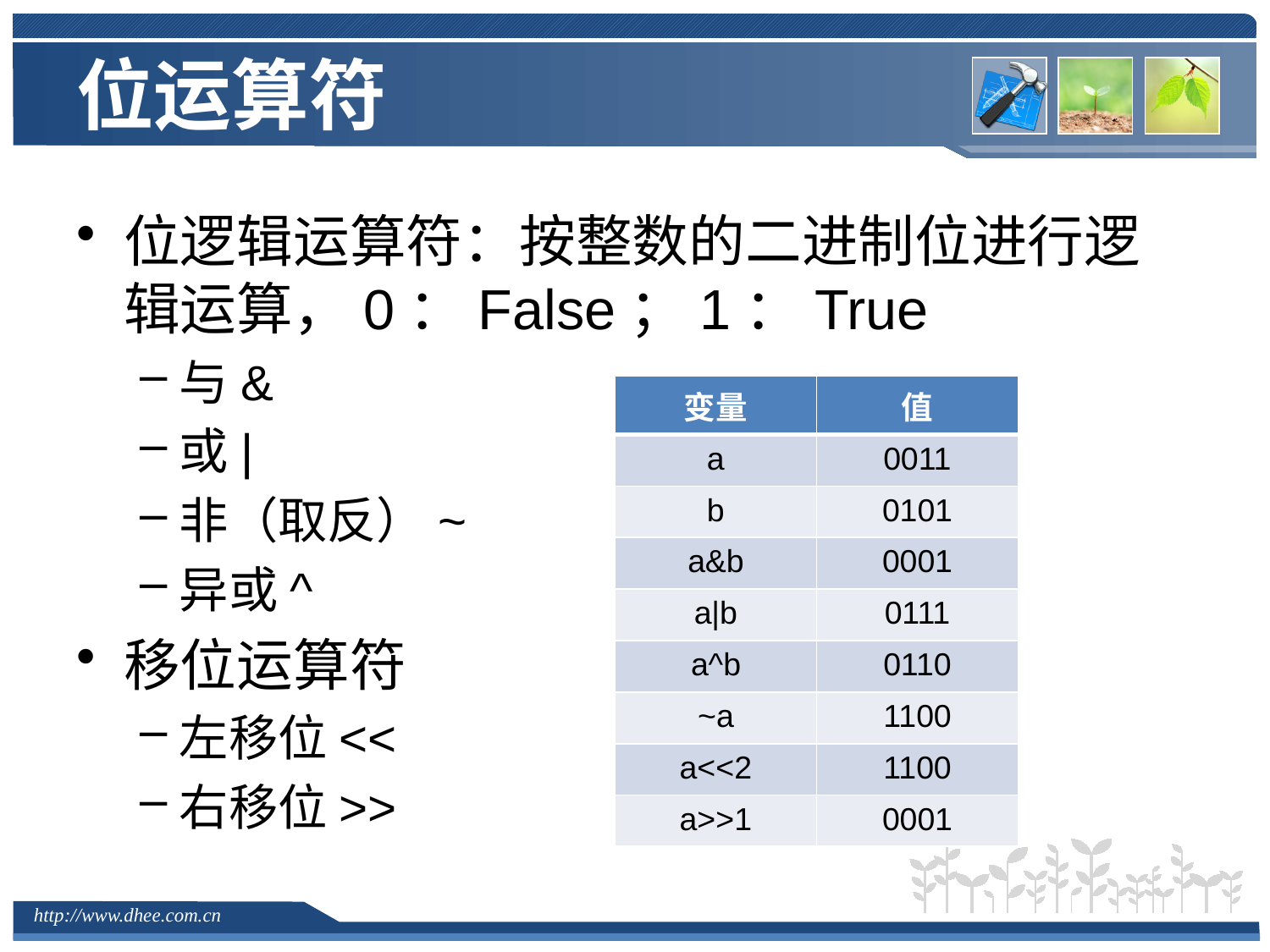

# 位运算符
位逻辑运算符：按整数的二进制位进行逻辑运算，0：False；1：True
与&
或|
非（取反）~
异或^
移位运算符
左移位<<
右移位>>
| 变量 | 值 |
| --- | --- |
| a | 0011 |
| b | 0101 |
| a&b | 0001 |
| a|b | 0111 |
| a^b | 0110 |
| ~a | 1100 |
| a<<2 | 1100 |
| a>>1 | 0001 |